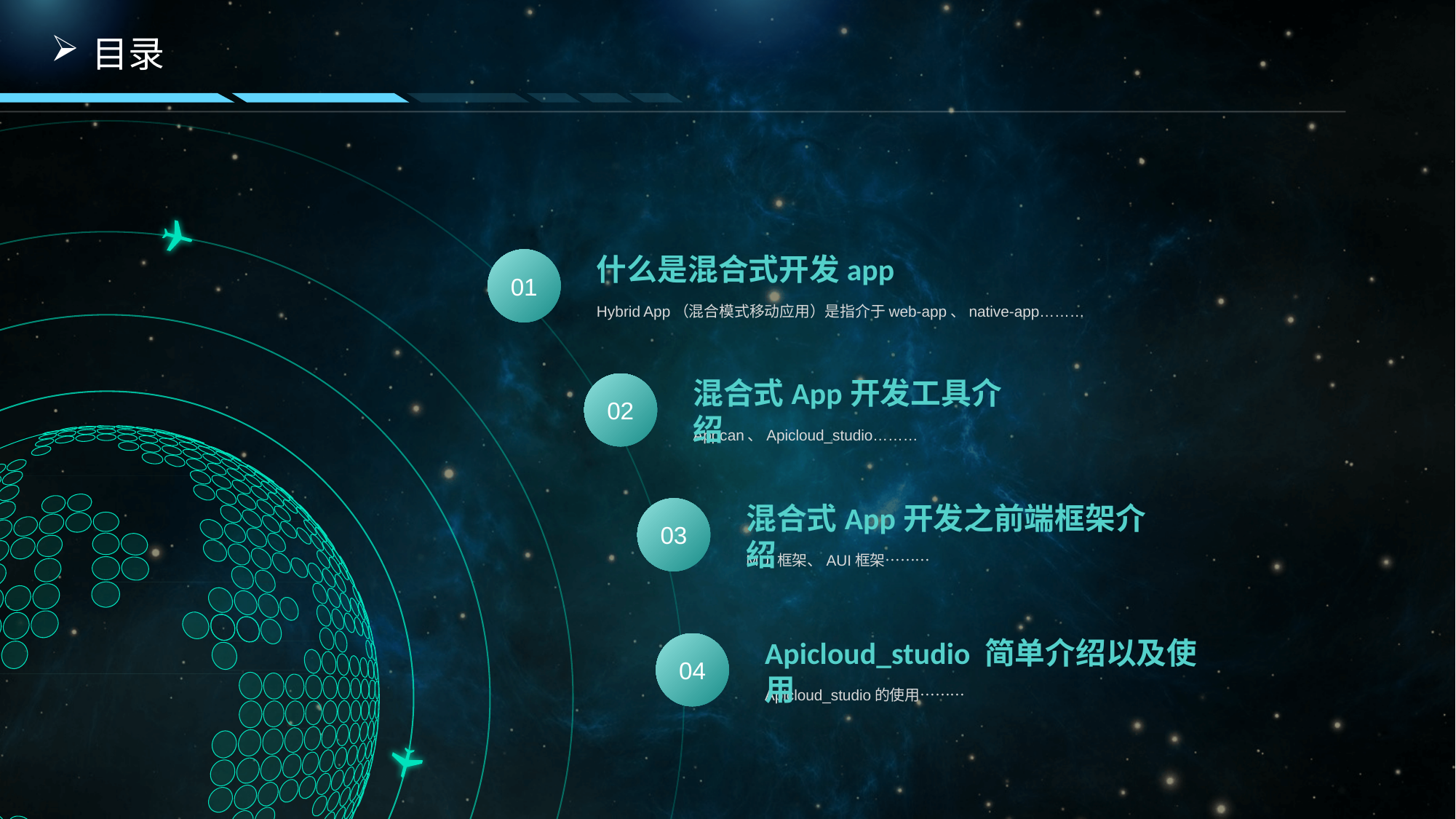

目录

什么是混合式开发app
Hybrid App（混合模式移动应用）是指介于web-app、native-app………
01

混合式App开发工具介绍
Appcan、Apicloud_studio………
02

混合式App开发之前端框架介绍
MUI框架、AUI框架………
03
Apicloud_studio 简单介绍以及使用
Apicloud_studio的使用………
04